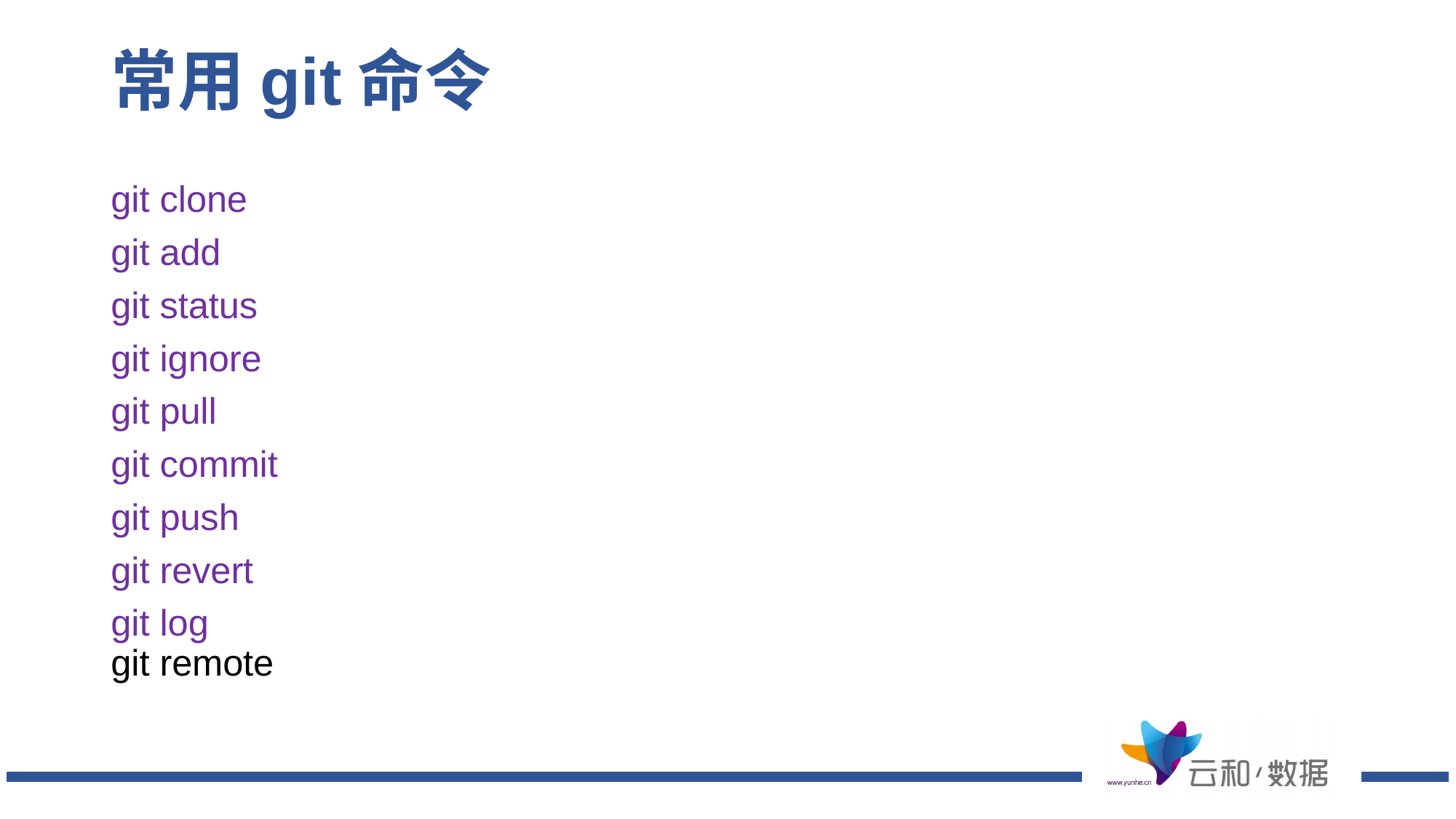

# 常用git命令
git clone
git add
git status
git ignore
git pull
git commit
git push
git revert
git log
git remote